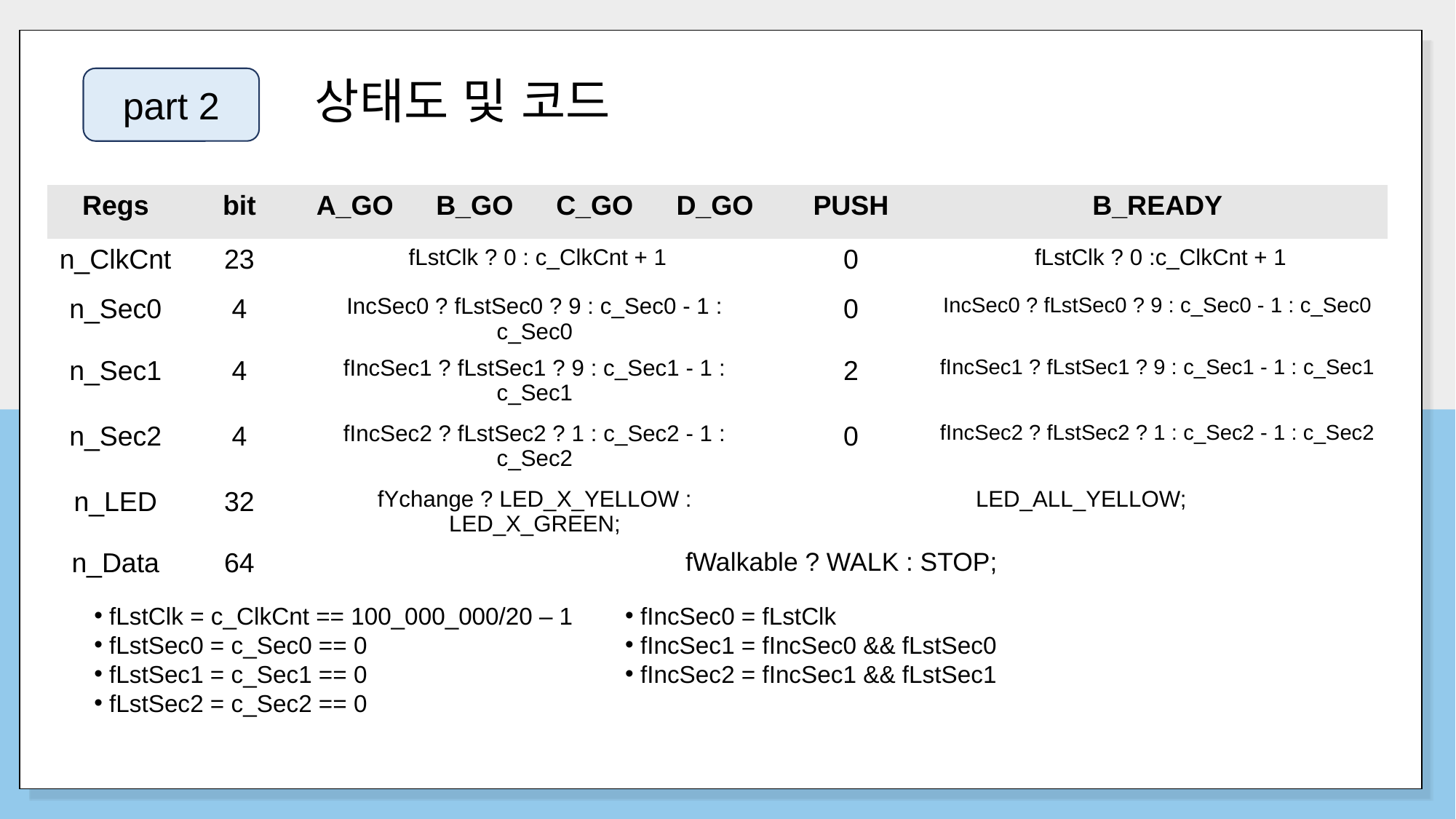

# 상태도 및 코드
part 2
| Regs | bit | A\_GO | B\_GO | C\_GO | D\_GO | PUSH | B\_READY |
| --- | --- | --- | --- | --- | --- | --- | --- |
| n\_ClkCnt | 23 | fLstClk ? 0 : c\_ClkCnt + 1 |  |  |  | 0 | fLstClk ? 0 :c\_ClkCnt + 1 |
| n\_Sec0 | 4 | IncSec0 ? fLstSec0 ? 9 : c\_Sec0 - 1 : c\_Sec0 |  |  |  | 0 | IncSec0 ? fLstSec0 ? 9 : c\_Sec0 - 1 : c\_Sec0 |
| n\_Sec1 | 4 | fIncSec1 ? fLstSec1 ? 9 : c\_Sec1 - 1 : c\_Sec1 |  |  |  | 2 | fIncSec1 ? fLstSec1 ? 9 : c\_Sec1 - 1 : c\_Sec1 |
| n\_Sec2 | 4 | fIncSec2 ? fLstSec2 ? 1 : c\_Sec2 - 1 : c\_Sec2 |  |  |  | 0 | fIncSec2 ? fLstSec2 ? 1 : c\_Sec2 - 1 : c\_Sec2 |
| n\_LED | 32 | fYchange ? LED\_X\_YELLOW : LED\_X\_GREEN; |  |  |  | LED\_ALL\_YELLOW; |  |
| n\_Data | 64 | fWalkable ? WALK : STOP; |  |  |  |  |  |
 fLstClk = c_ClkCnt == 100_000_000/20 – 1
 fLstSec0 = c_Sec0 == 0
 fLstSec1 = c_Sec1 == 0
 fLstSec2 = c_Sec2 == 0

 fIncSec0 = fLstClk
 fIncSec1 = fIncSec0 && fLstSec0
 fIncSec2 = fIncSec1 && fLstSec1